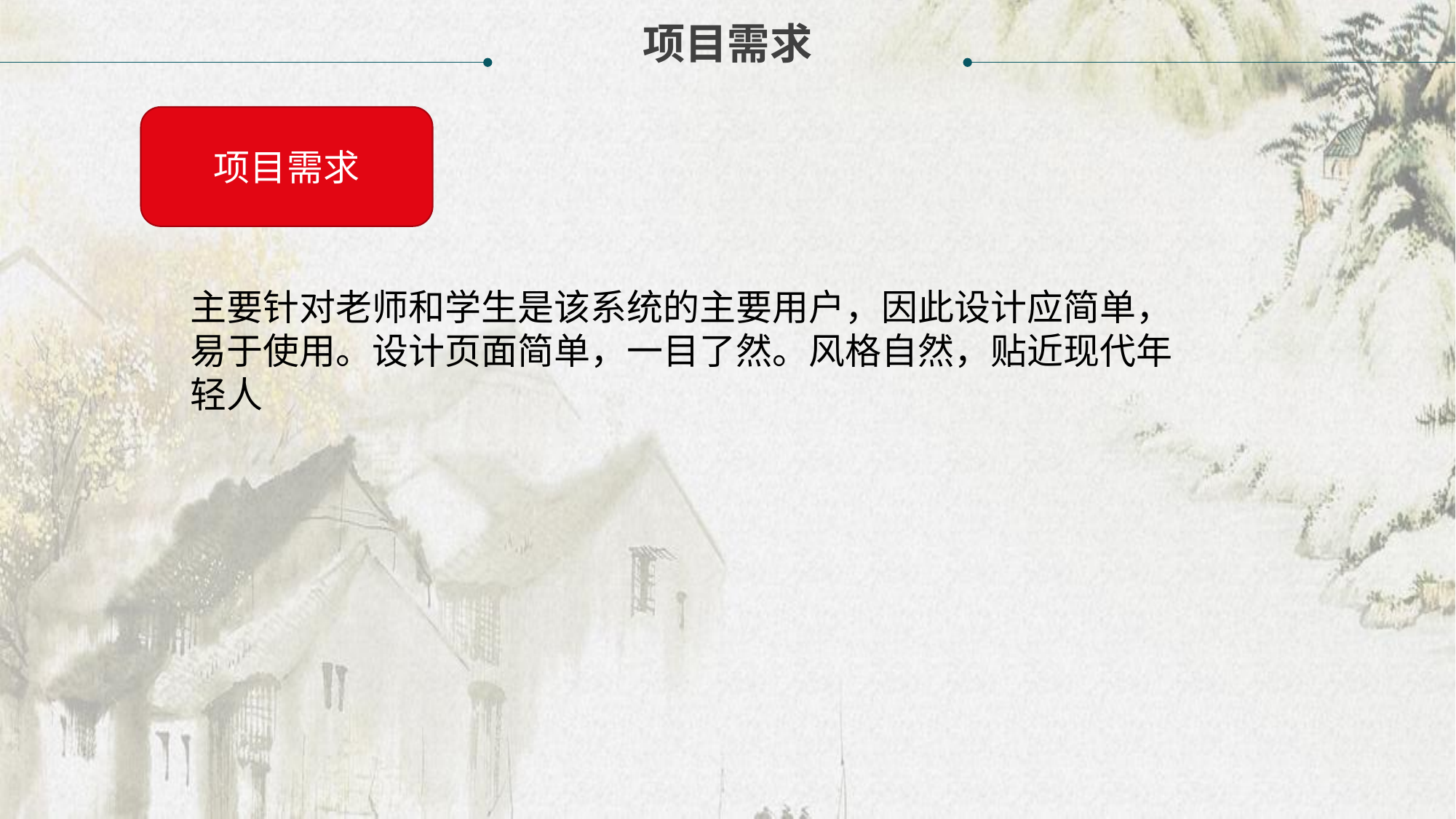

项目需求
项目需求
主要针对老师和学生是该系统的主要用户，因此设计应简单，易于使用。设计页面简单，一目了然。风格自然，贴近现代年轻人